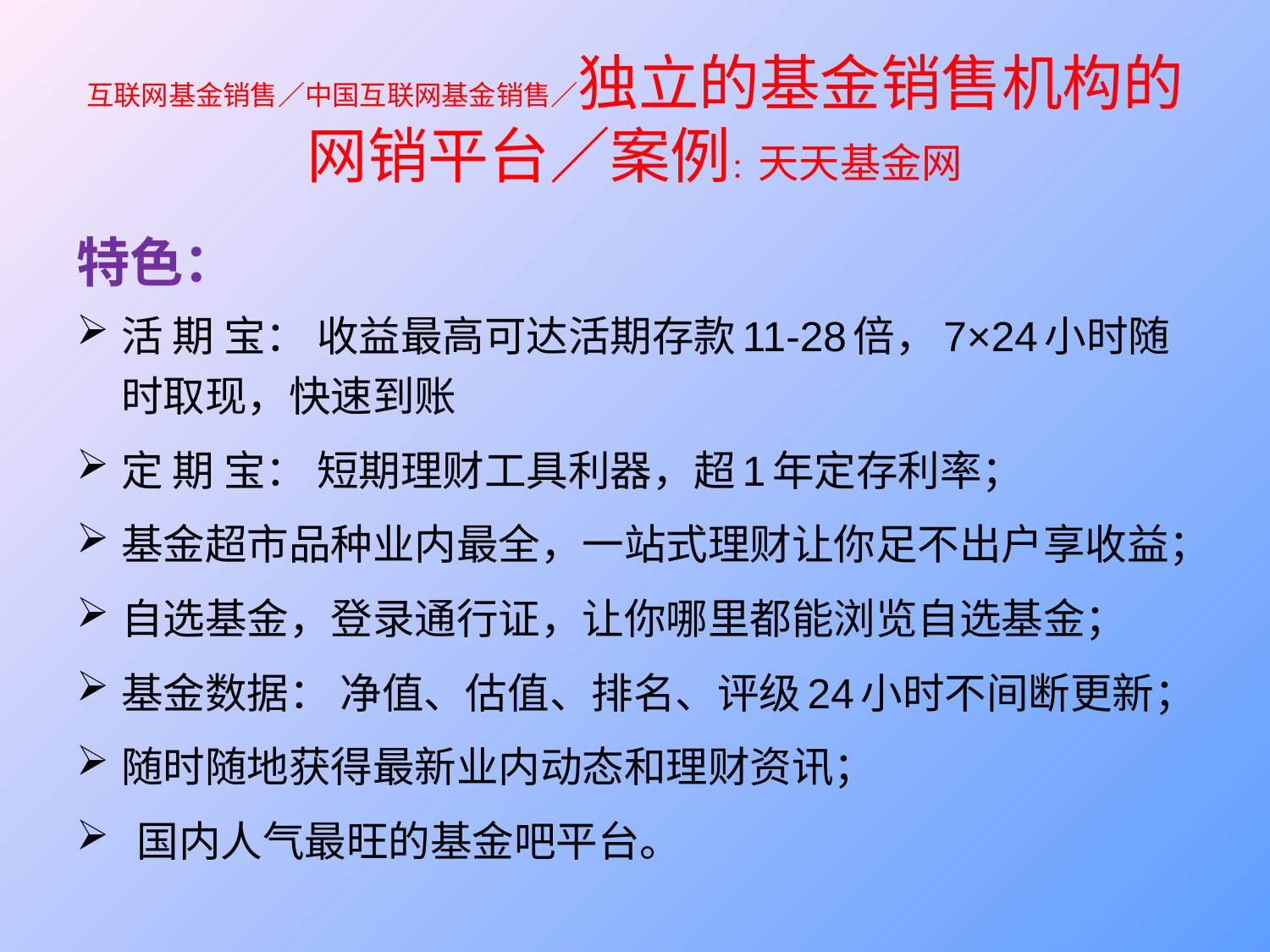

# 互联网基金销售／中国互联网基金销售／独立的基金销售机构的网销平台／案例：天天基金网
特色：
活 期 宝： 收益最高可达活期存款11-28倍，7×24小时随时取现，快速到账
定 期 宝： 短期理财工具利器，超1年定存利率；
基金超市品种业内最全，一站式理财让你足不出户享收益；
自选基金，登录通行证，让你哪里都能浏览自选基金；
基金数据： 净值、估值、排名、评级24小时不间断更新；
随时随地获得最新业内动态和理财资讯；
 国内人气最旺的基金吧平台。